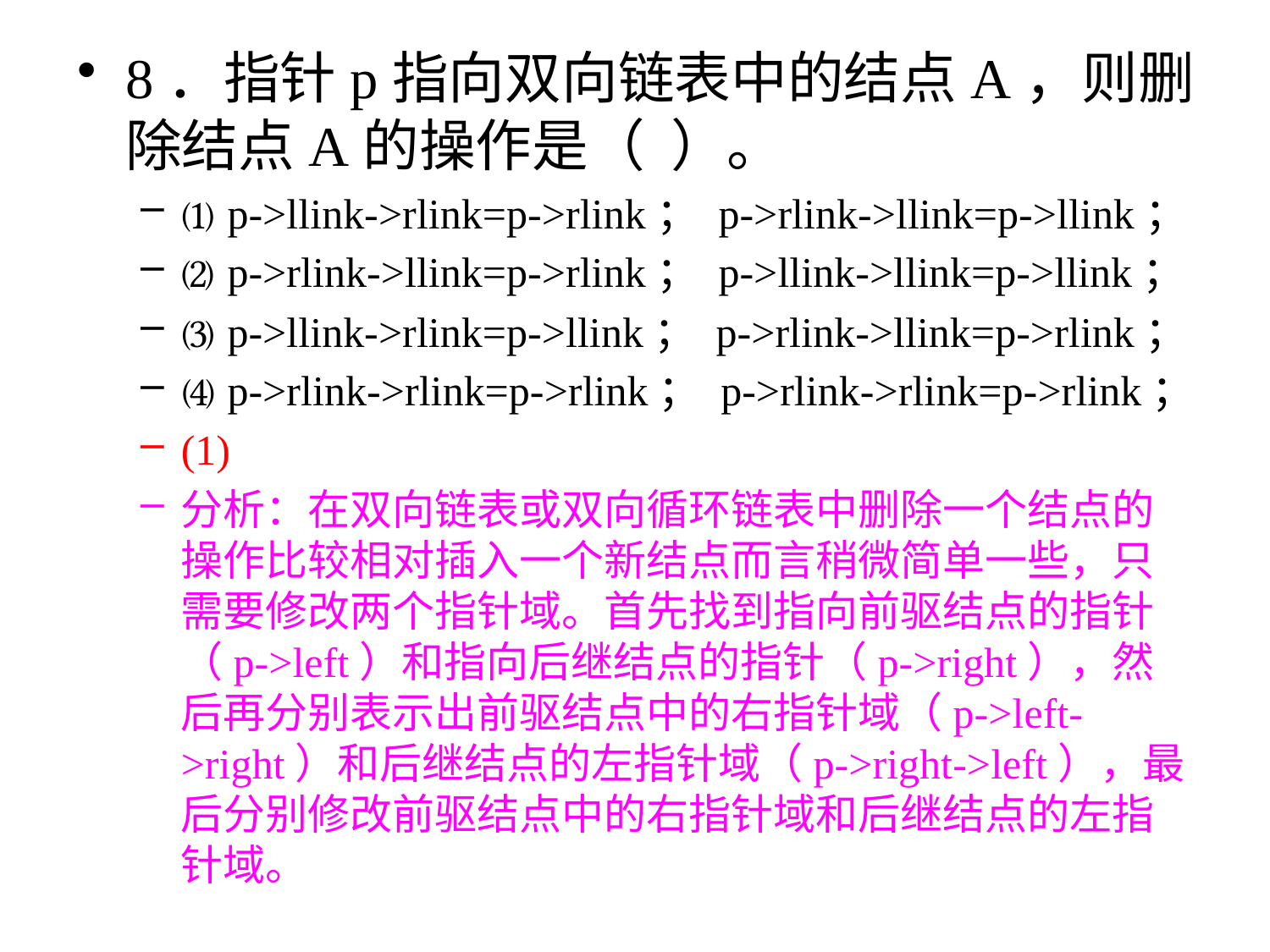

8．指针p指向双向链表中的结点A，则删除结点A的操作是（  ）。
⑴ p->llink->rlink=p->rlink； p->rlink->llink=p->llink；
⑵ p->rlink->llink=p->rlink； p->llink->llink=p->llink；
⑶ p->llink->rlink=p->llink； p->rlink->llink=p->rlink；
⑷ p->rlink->rlink=p->rlink； p->rlink->rlink=p->rlink；
(1)
分析：在双向链表或双向循环链表中删除一个结点的操作比较相对插入一个新结点而言稍微简单一些，只需要修改两个指针域。首先找到指向前驱结点的指针（p->left）和指向后继结点的指针（p->right），然后再分别表示出前驱结点中的右指针域（p->left->right）和后继结点的左指针域（p->right->left），最后分别修改前驱结点中的右指针域和后继结点的左指针域。